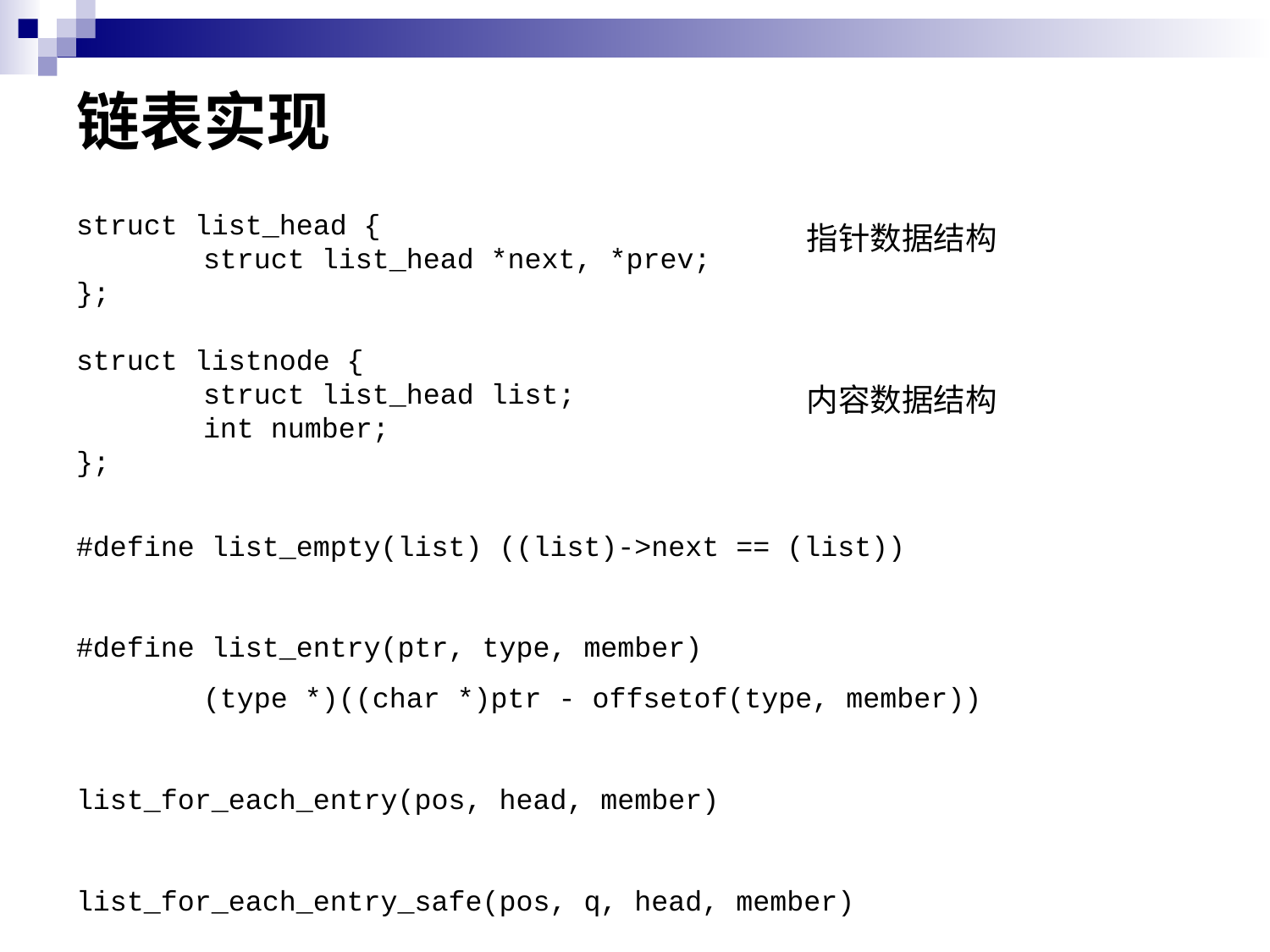

# 链表实现
struct list_head {
	struct list_head *next, *prev;
};

struct listnode {
	struct list_head list;
	int number;
};

#define list_empty(list) ((list)->next == (list))

#define list_entry(ptr, type, member)
	(type *)((char *)ptr - offsetof(type, member))

list_for_each_entry(pos, head, member)

list_for_each_entry_safe(pos, q, head, member)
指针数据结构
内容数据结构
5